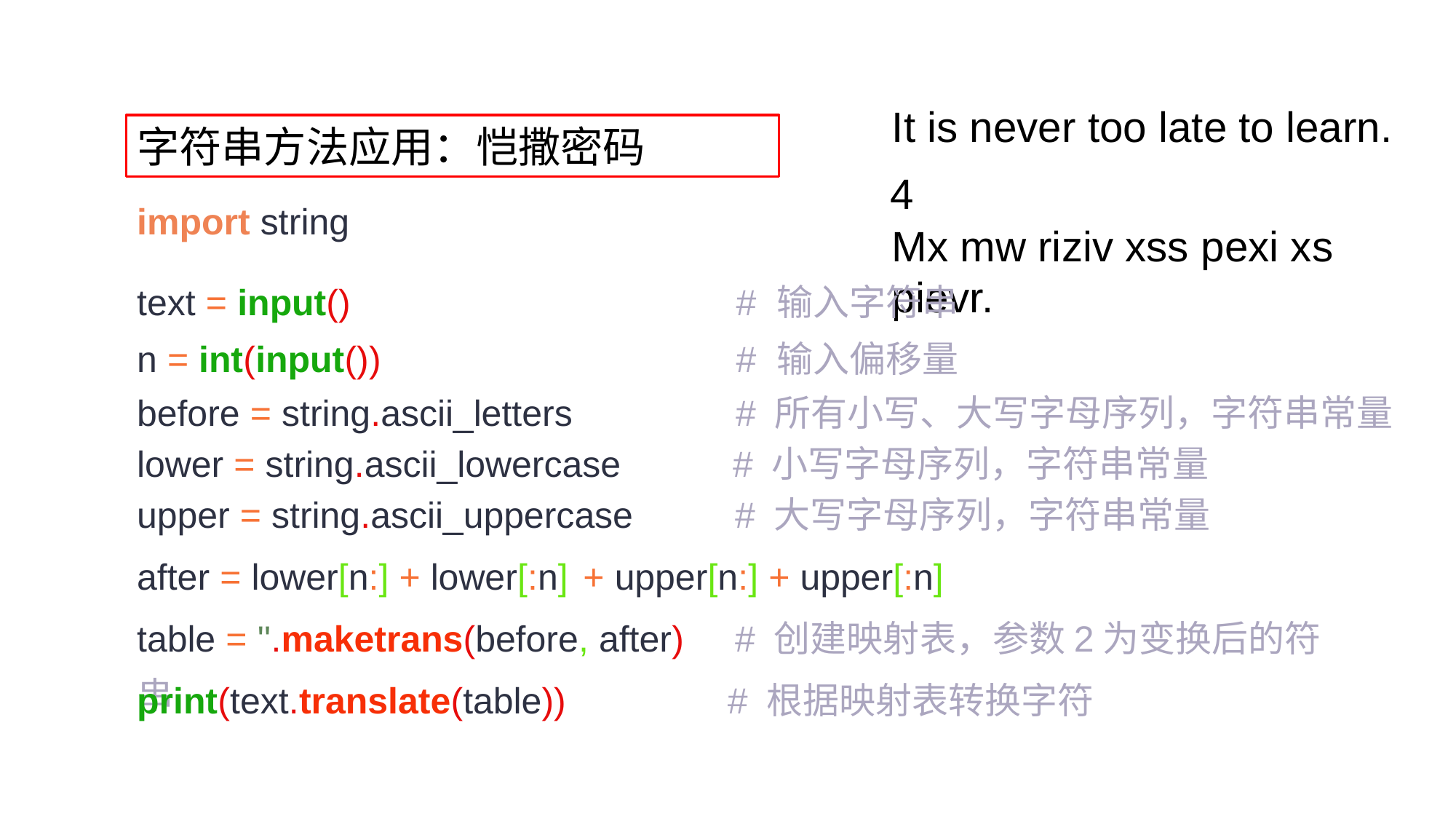

It is never too late to learn.
字符串方法应用：恺撒密码
4
import string
Mx mw riziv xss pexi xs pievr.
text = input()                                      # 输入字符串
n = int(input())                                   # 输入偏移量
before = string.ascii_letters                # 所有小写、大写字母序列，字符串常量
lower = string.ascii_lowercase           # 小写字母序列，字符串常量
upper = string.ascii_uppercase          # 大写字母序列，字符串常量
after = lower[n:] + lower[:n]
+ upper[n:] + upper[:n]
table = ''.maketrans(before, after)     # 创建映射表，参数2为变换后的符串
print(text.translate(table))                        # 根据映射表转换字符